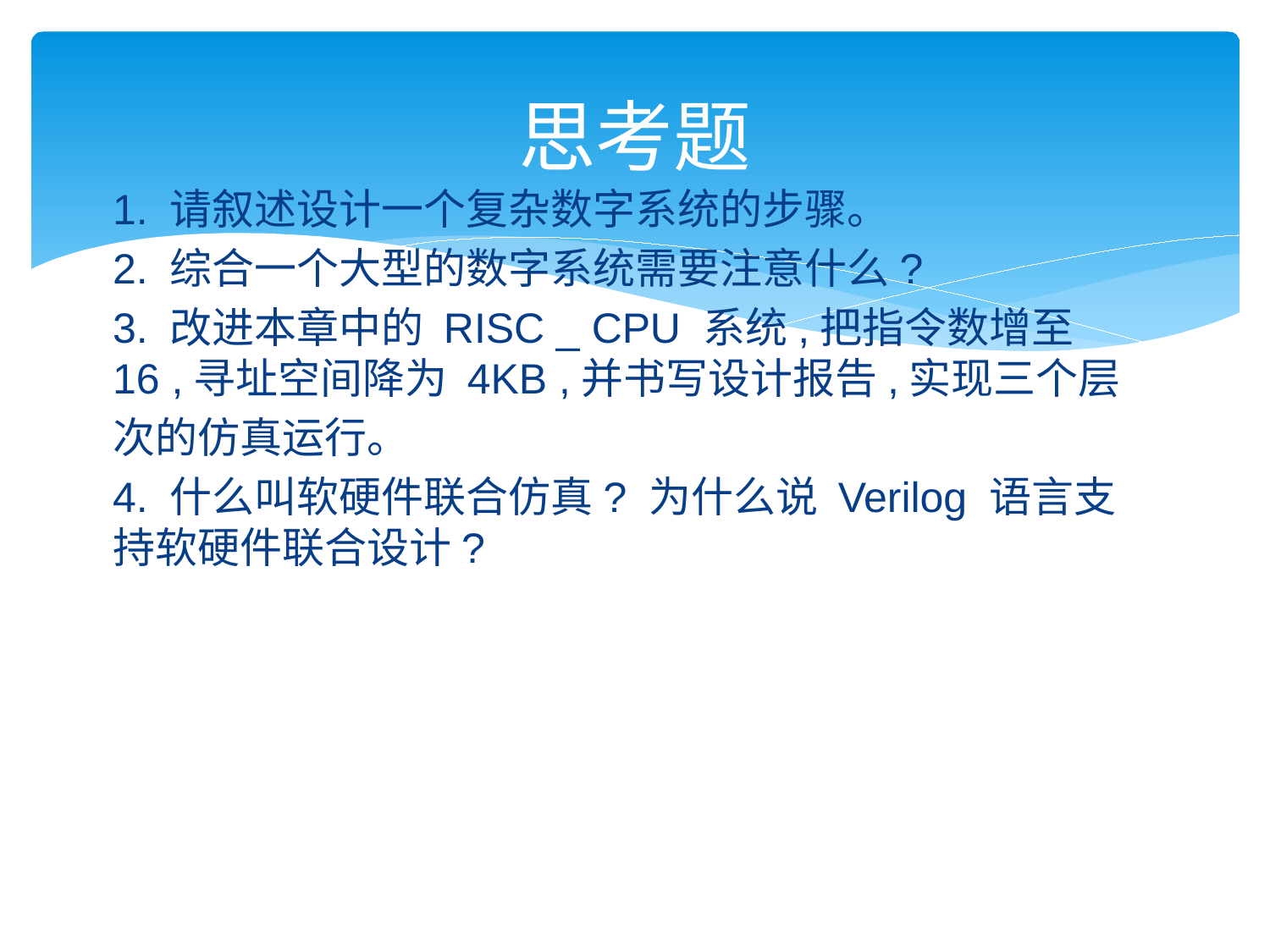

# 思考题

1. 请叙述设计一个复杂数字系统的步骤。
2. 综合一个大型的数字系统需要注意什么?
3. 改进本章中的 RISC _ CPU 系统,把指令数增至 16 ,寻址空间降为 4KB ,并书写设计报告,实现三个层
次的仿真运行。
4. 什么叫软硬件联合仿真? 为什么说 Verilog 语言支持软硬件联合设计?